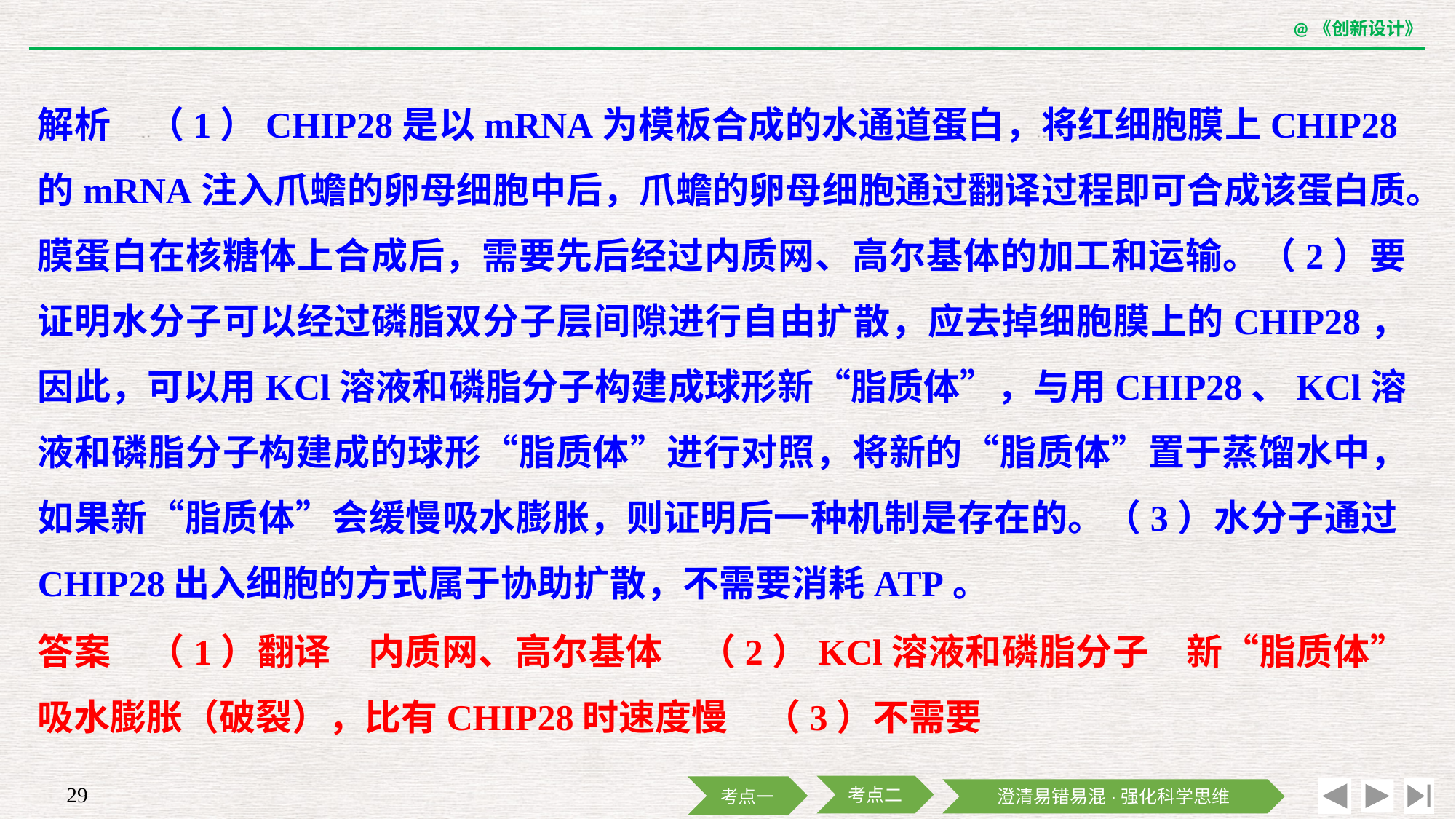

解析　（1）CHIP28是以mRNA为模板合成的水通道蛋白，将红细胞膜上CHIP28的mRNA注入爪蟾的卵母细胞中后，爪蟾的卵母细胞通过翻译过程即可合成该蛋白质。膜蛋白在核糖体上合成后，需要先后经过内质网、高尔基体的加工和运输。（2）要证明水分子可以经过磷脂双分子层间隙进行自由扩散，应去掉细胞膜上的CHIP28，因此，可以用KCl溶液和磷脂分子构建成球形新“脂质体”，与用CHIP28、KCl溶液和磷脂分子构建成的球形“脂质体”进行对照，将新的“脂质体”置于蒸馏水中，如果新“脂质体”会缓慢吸水膨胀，则证明后一种机制是存在的。（3）水分子通过CHIP28出入细胞的方式属于协助扩散，不需要消耗ATP。
答案　（1）翻译　内质网、高尔基体　（2）KCl溶液和磷脂分子　新“脂质体”吸水膨胀（破裂），比有CHIP28时速度慢　（3）不需要